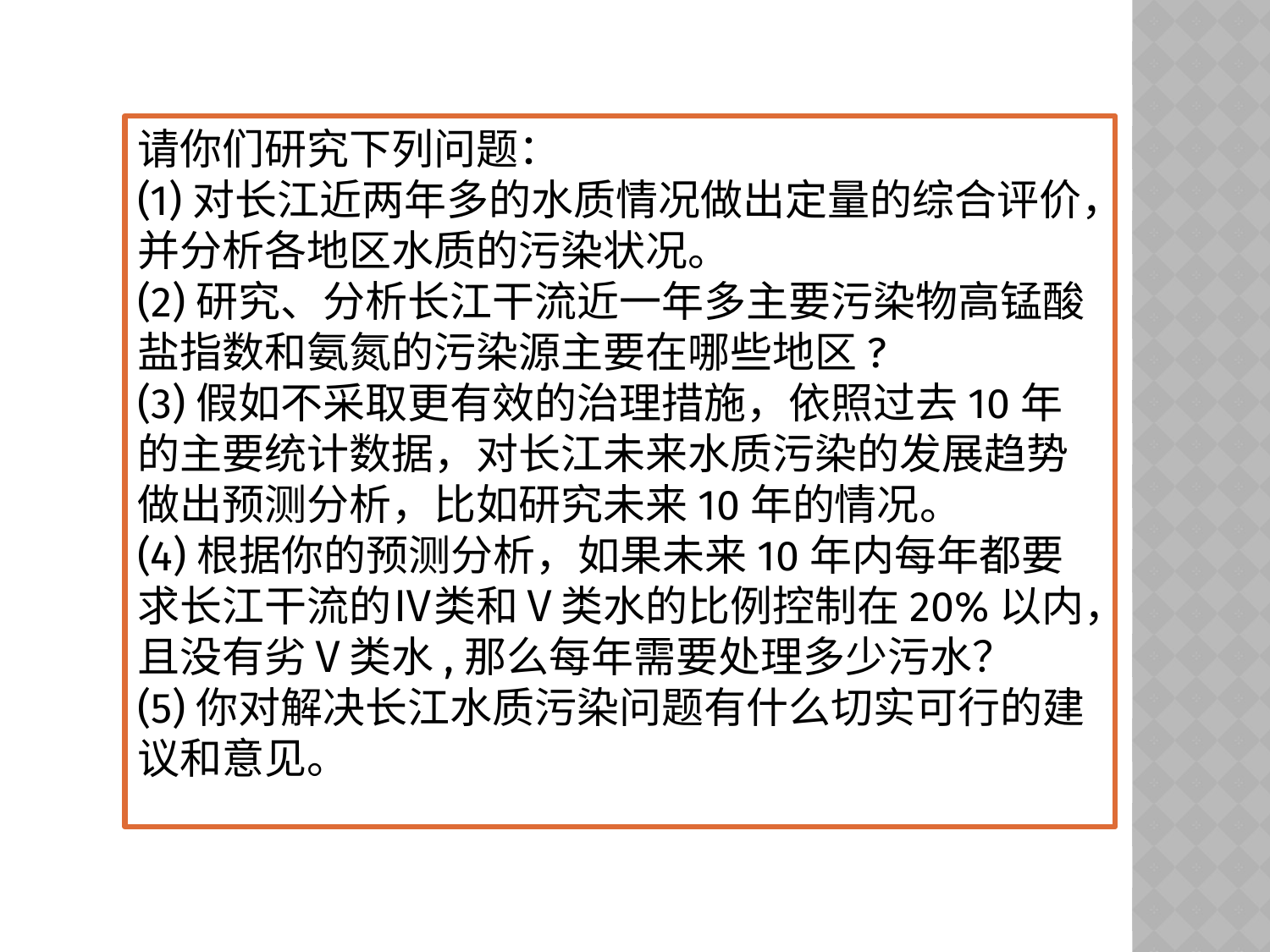

请你们研究下列问题：
(1)对长江近两年多的水质情况做出定量的综合评价，并分析各地区水质的污染状况。
(2)研究、分析长江干流近一年多主要污染物高锰酸盐指数和氨氮的污染源主要在哪些地区?
(3)假如不采取更有效的治理措施，依照过去10年的主要统计数据，对长江未来水质污染的发展趋势做出预测分析，比如研究未来10年的情况。
(4)根据你的预测分析，如果未来10年内每年都要求长江干流的Ⅳ类和Ⅴ类水的比例控制在20%以内，且没有劣Ⅴ类水,那么每年需要处理多少污水？
(5)你对解决长江水质污染问题有什么切实可行的建议和意见。